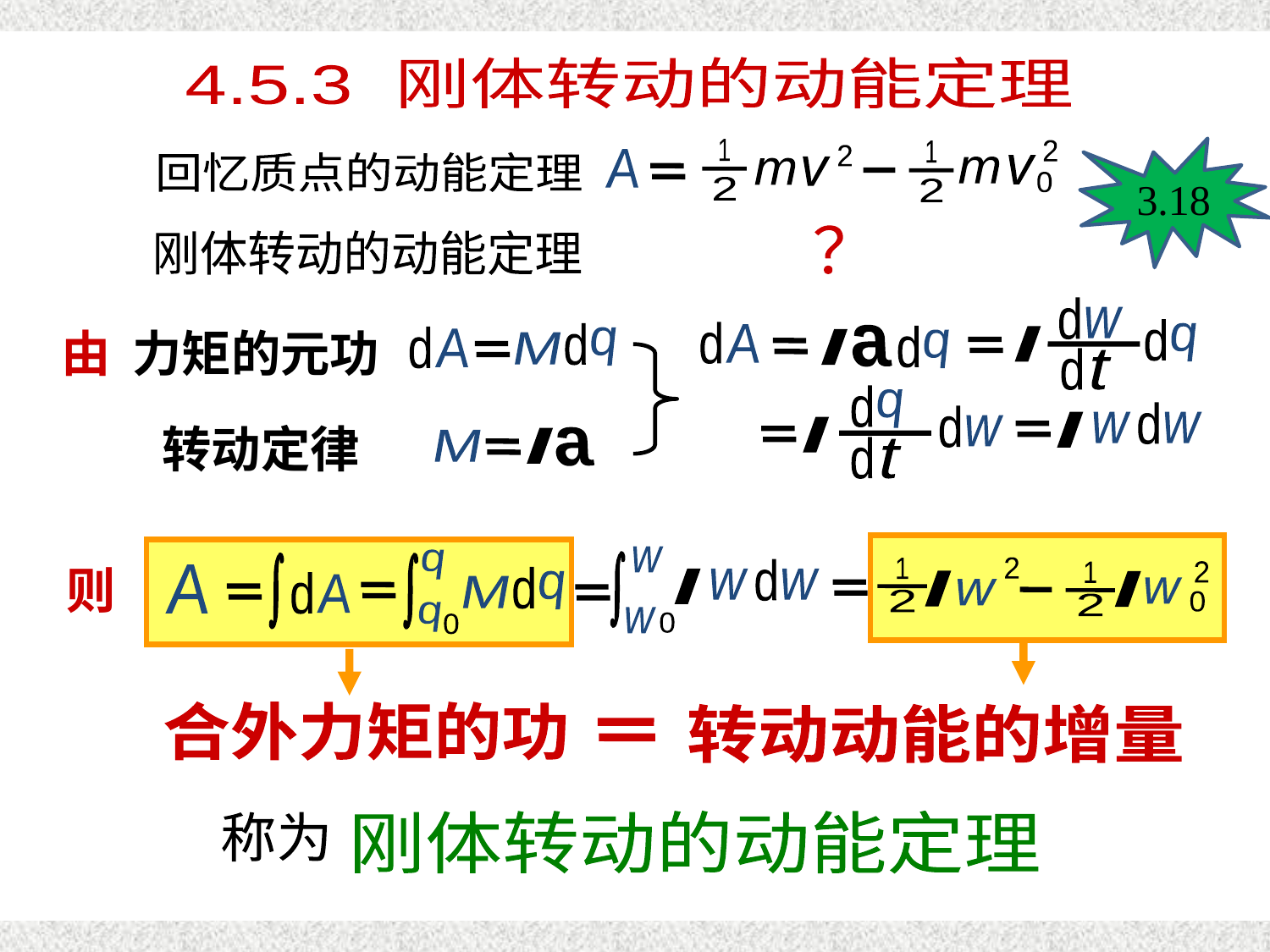

刚体的动能定理
4.5.3  刚体转动的动能定理
3.18
1
2

2
1
2

2
A
回忆质点的动能定理
v
v
m
m

0
？
刚体转动的动能定理
d
ω
由  力矩的元功
d
θ
d
d
θ
M
A
α
d
θ
I
d
A
I

d
t
d
θ
d
ω
I
ω
d
ω
转动定律
I

α
I
M

d
t

转动动能的增量

合外力矩的功
ω
θ

2
1

2
d
ω
2
1

2
A
d
θ
M
I
ω
I
I
d
A
ω
ω

0
θ
ω
0
0
则
刚体转动的动能定理
称为